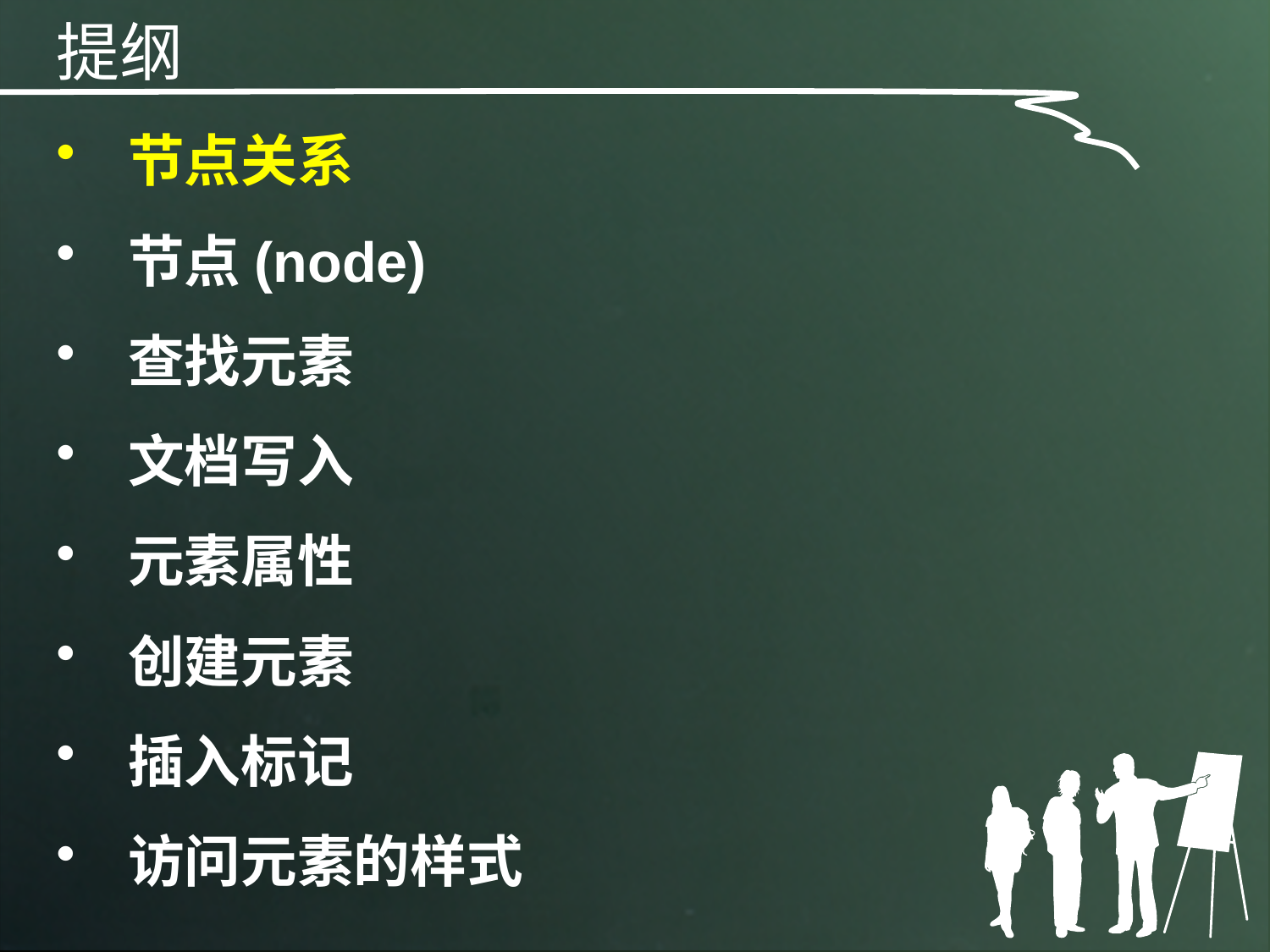

提纲

节点关系
节点(node)
查找元素
文档写入
元素属性
创建元素
插入标记
访问元素的样式